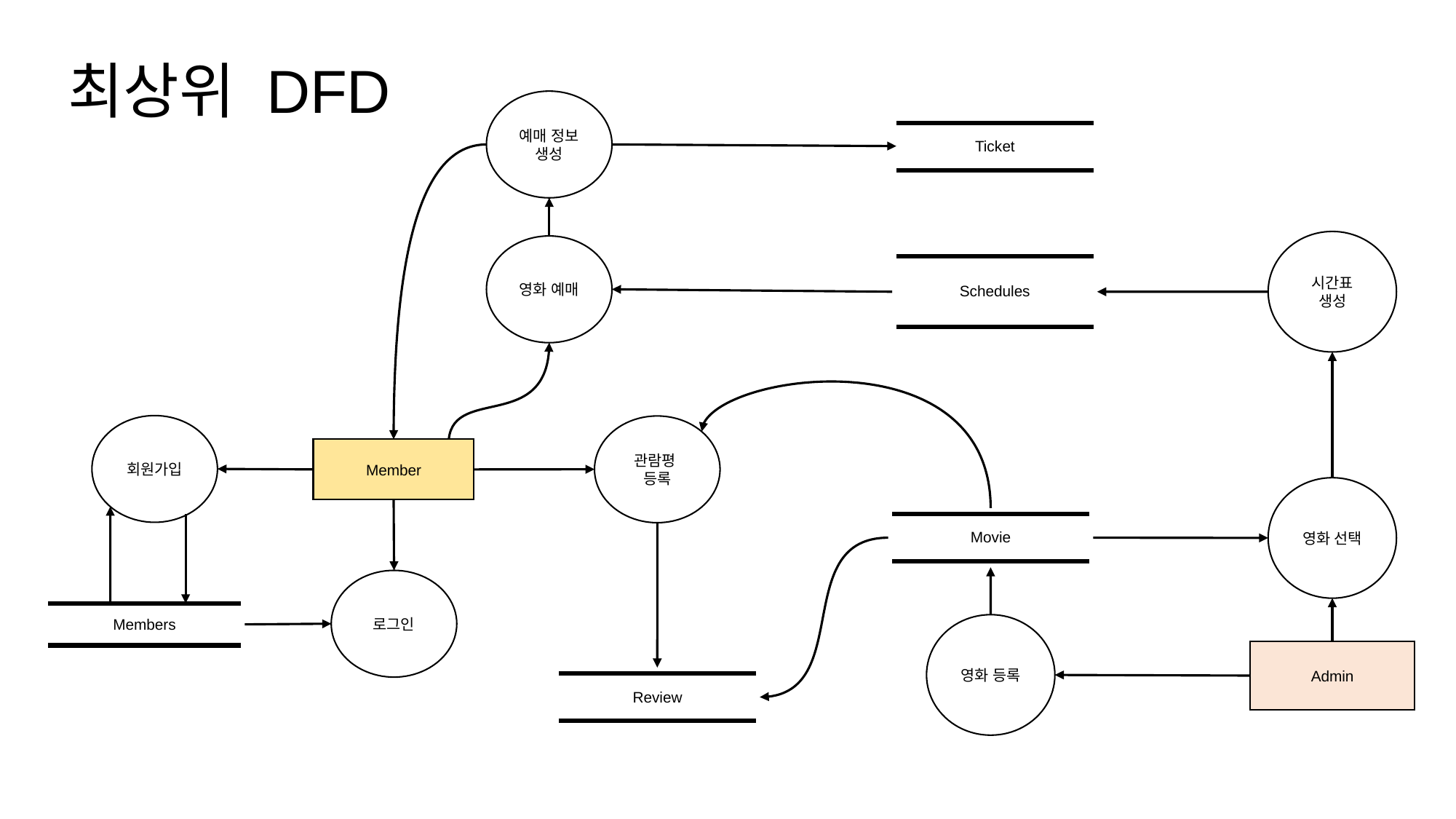

최상위 DFD
예매 정보
생성

Ticket
시간표 생성
영화 예매

Schedules
회원가입
관람평
등록
Member
영화 선택

Movie
로그인

Members
영화 등록
Admin

Review